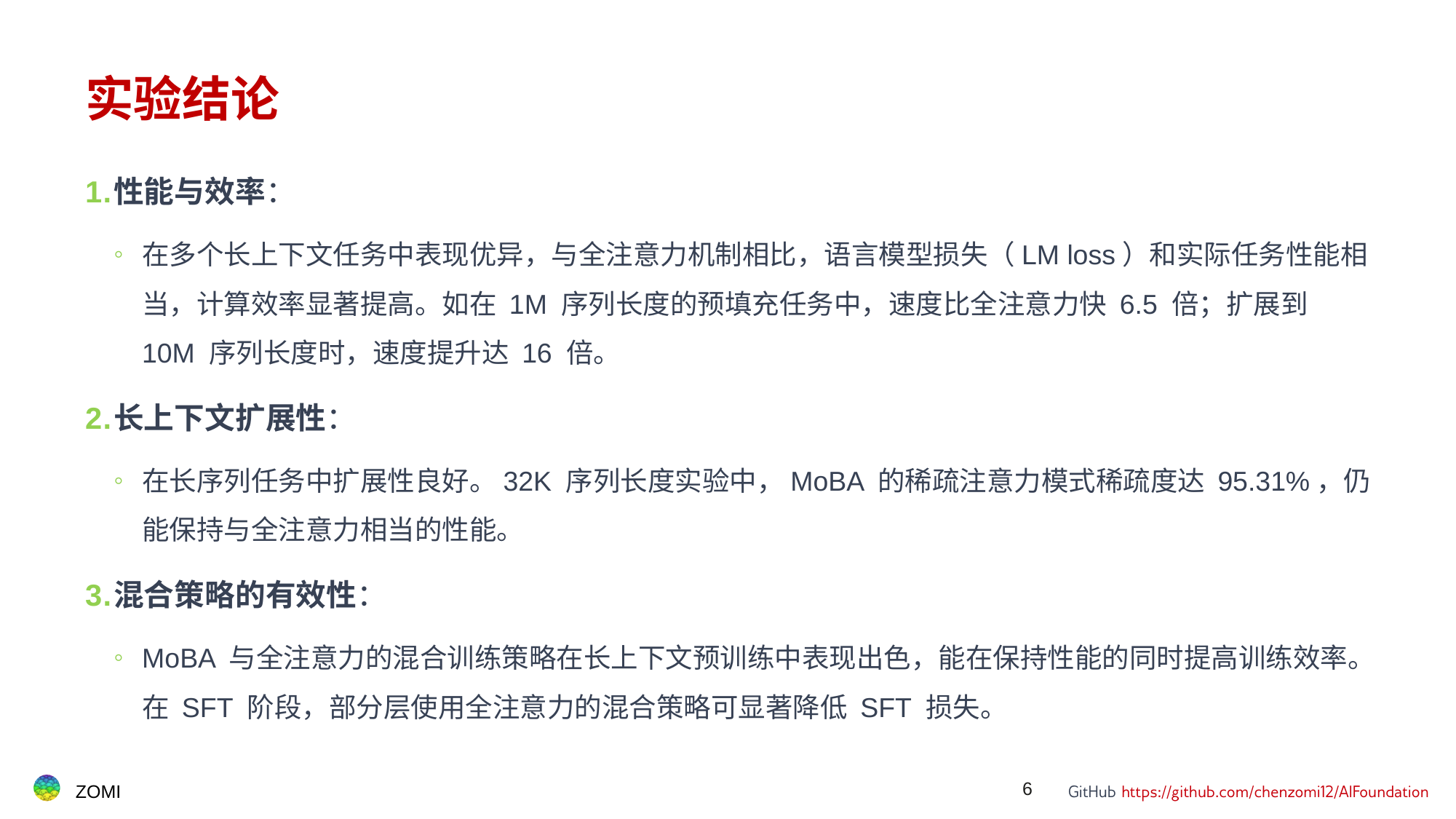

# 实验结论
性能与效率：
在多个长上下文任务中表现优异，与全注意力机制相比，语言模型损失（LM loss）和实际任务性能相当，计算效率显著提高。如在 1M 序列长度的预填充任务中，速度比全注意力快 6.5 倍；扩展到 10M 序列长度时，速度提升达 16 倍。
长上下文扩展性：
在长序列任务中扩展性良好。32K 序列长度实验中，MoBA 的稀疏注意力模式稀疏度达 95.31%，仍能保持与全注意力相当的性能。
混合策略的有效性：
MoBA 与全注意力的混合训练策略在长上下文预训练中表现出色，能在保持性能的同时提高训练效率。在 SFT 阶段，部分层使用全注意力的混合策略可显著降低 SFT 损失。